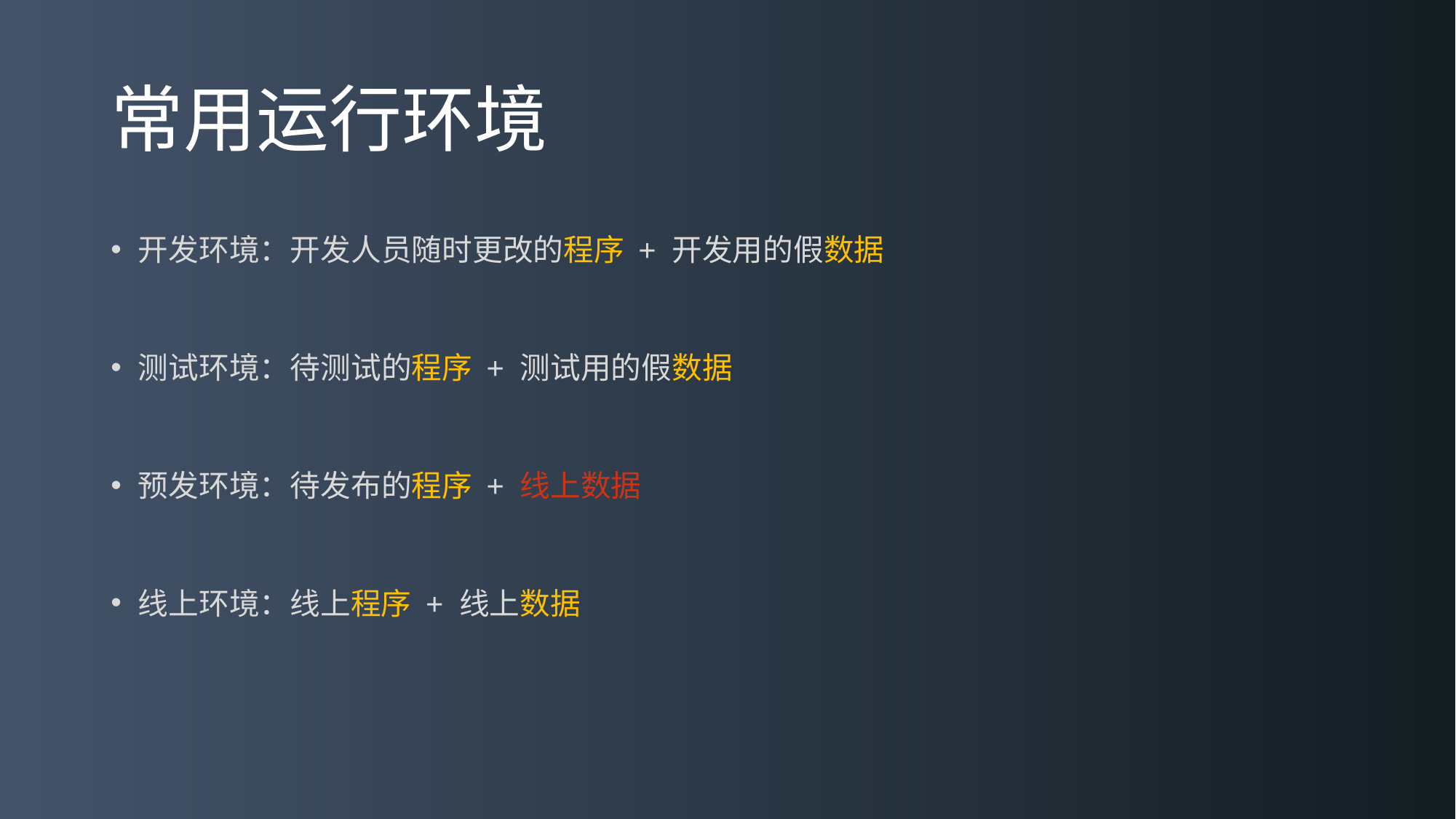

# 常用运行环境
开发环境：开发人员随时更改的程序 + 开发用的假数据

测试环境：待测试的程序 + 测试用的假数据

预发环境：待发布的程序 + 线上数据

线上环境：线上程序 + 线上数据